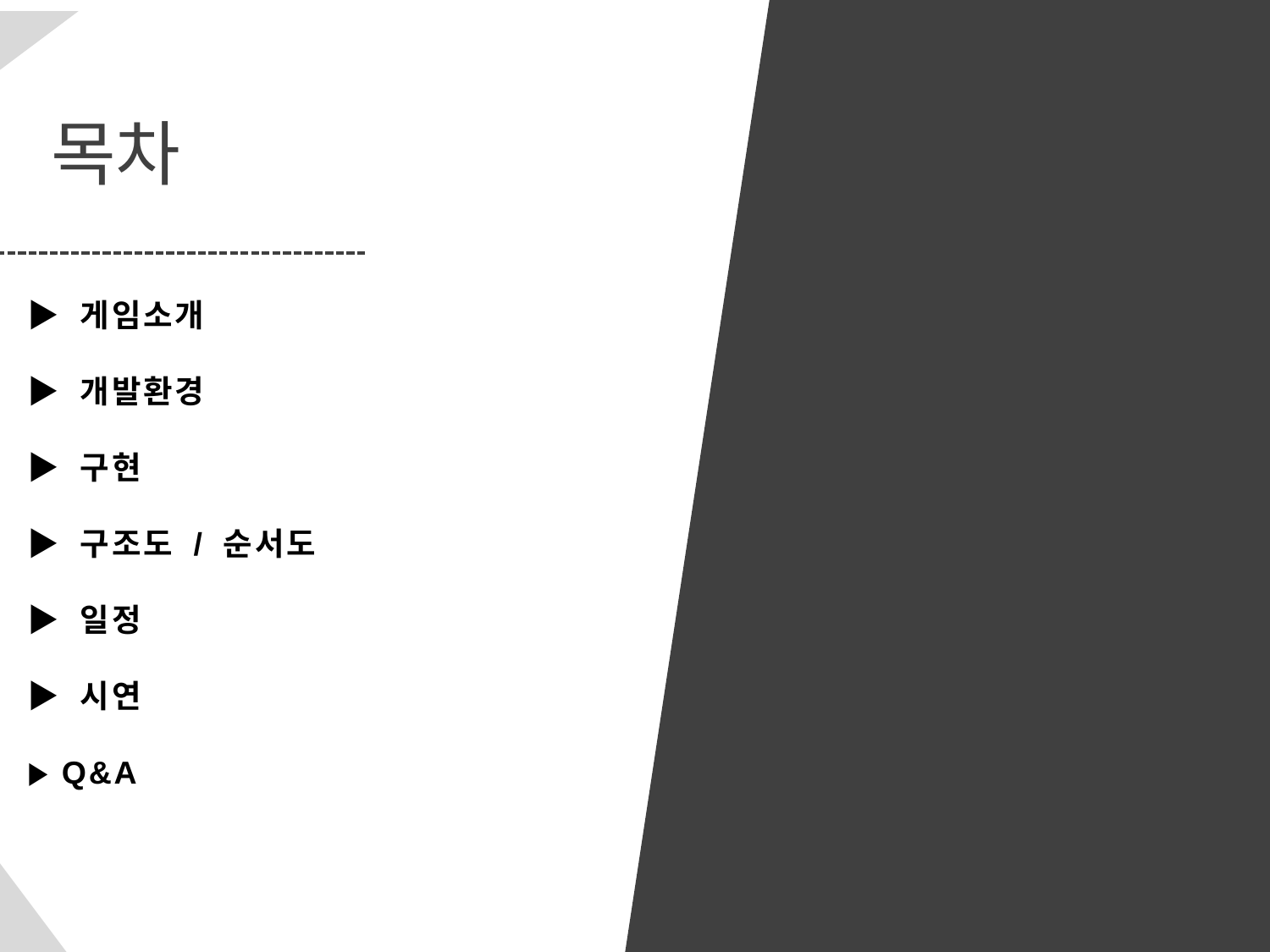

목차
▶ 게임소개

▶ 개발환경

▶ 구현

▶ 구조도 / 순서도

▶ 일정

▶ 시연

▶ Q&A